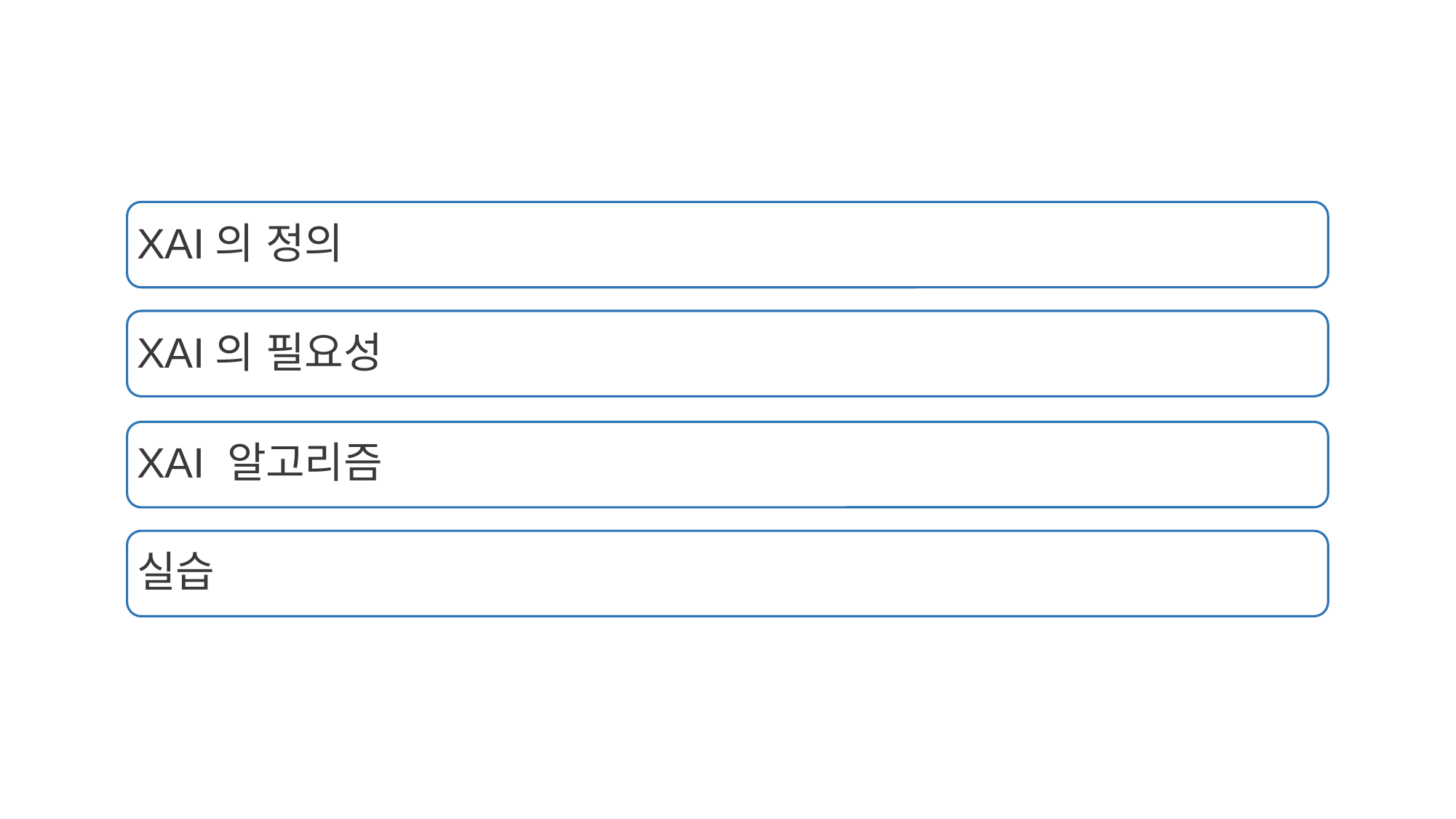

XAI의 정의
XAI의 필요성
XAI 알고리즘
실습